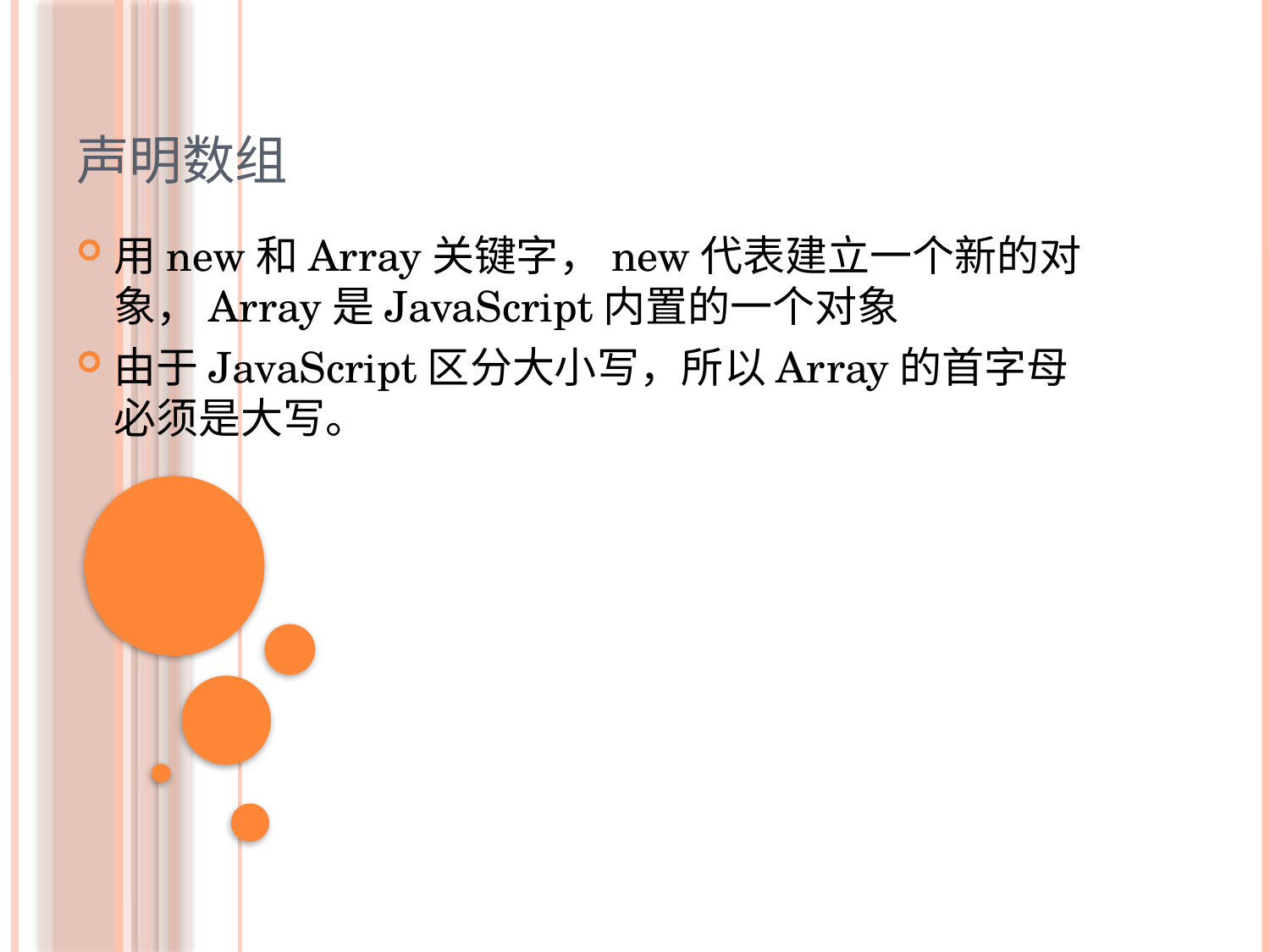

声明数组
用new和Array关键字，new代表建立一个新的对象，Array是JavaScript内置的一个对象
由于JavaScript区分大小写，所以Array的首字母必须是大写。